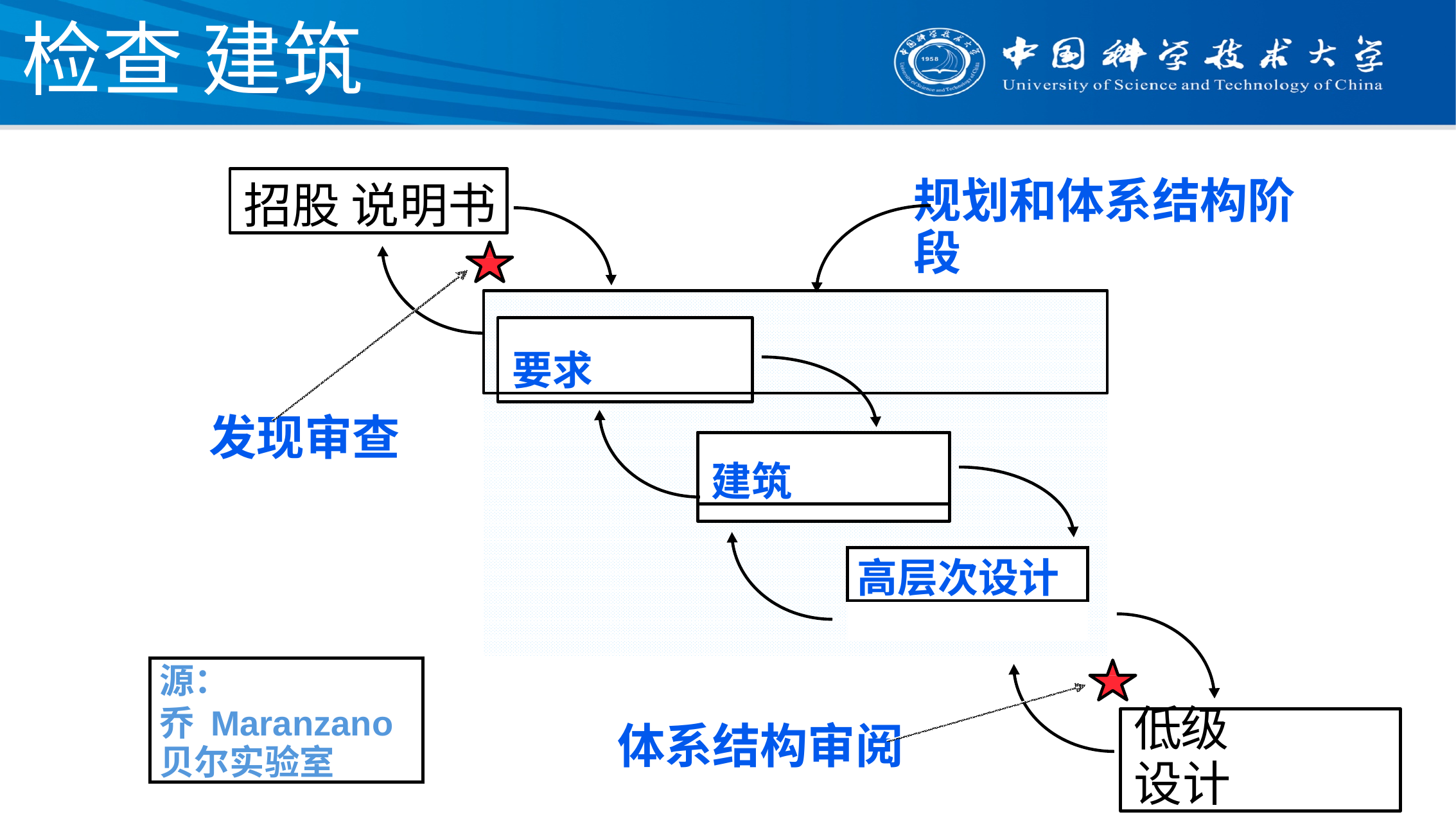

# 检查 建筑
招股 说明书
规划和体系结构阶段

要求

发现审查

建筑

高层次设计

源：
乔 Maranzano 贝尔实验室

低级
设计
体系结构审阅
6